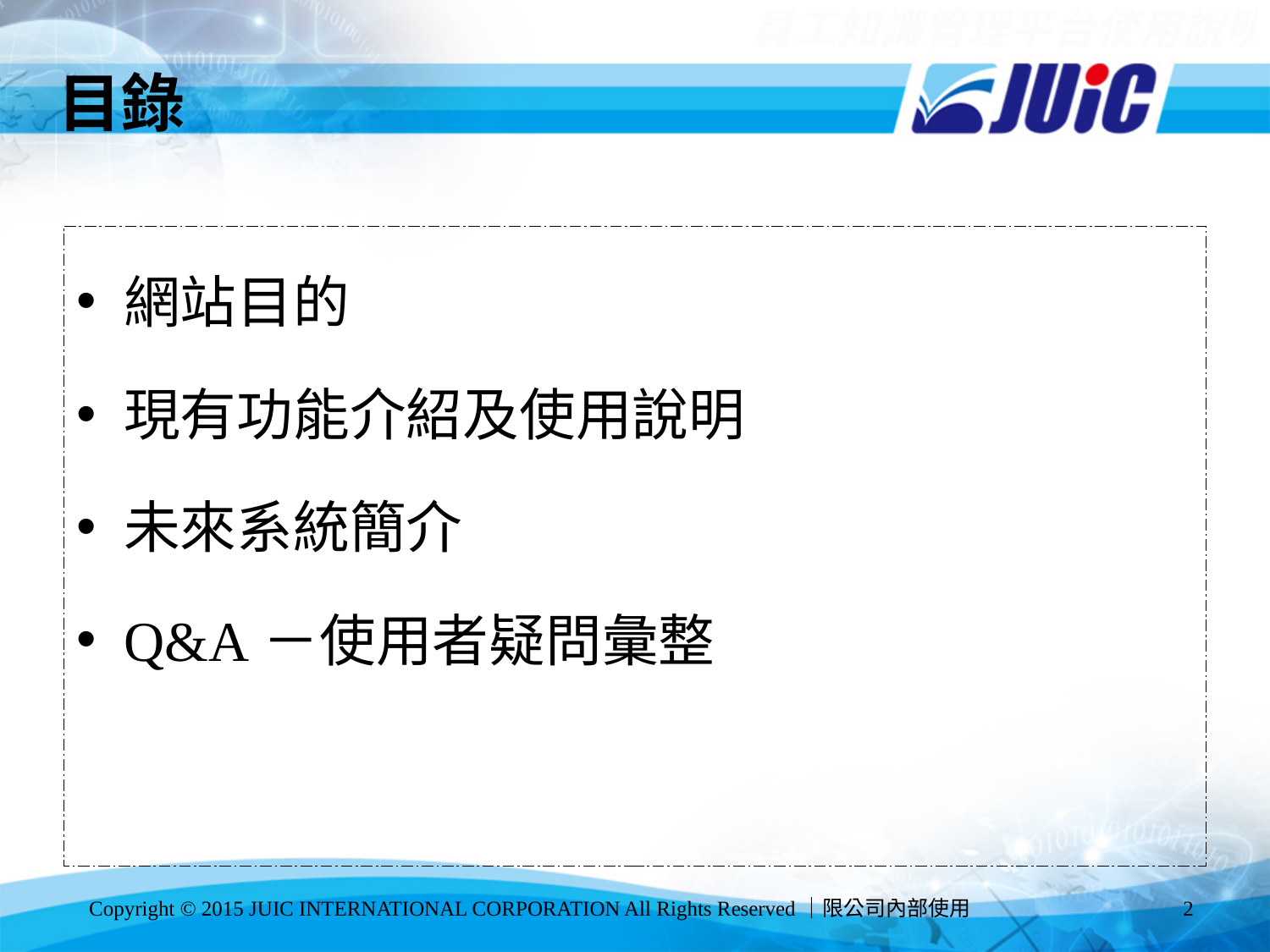

# 目錄
網站目的
現有功能介紹及使用說明
未來系統簡介
Q&A－使用者疑問彙整

Copyright © 2015 JUIC INTERNATIONAL CORPORATION All Rights Reserved｜限公司內部使用
2